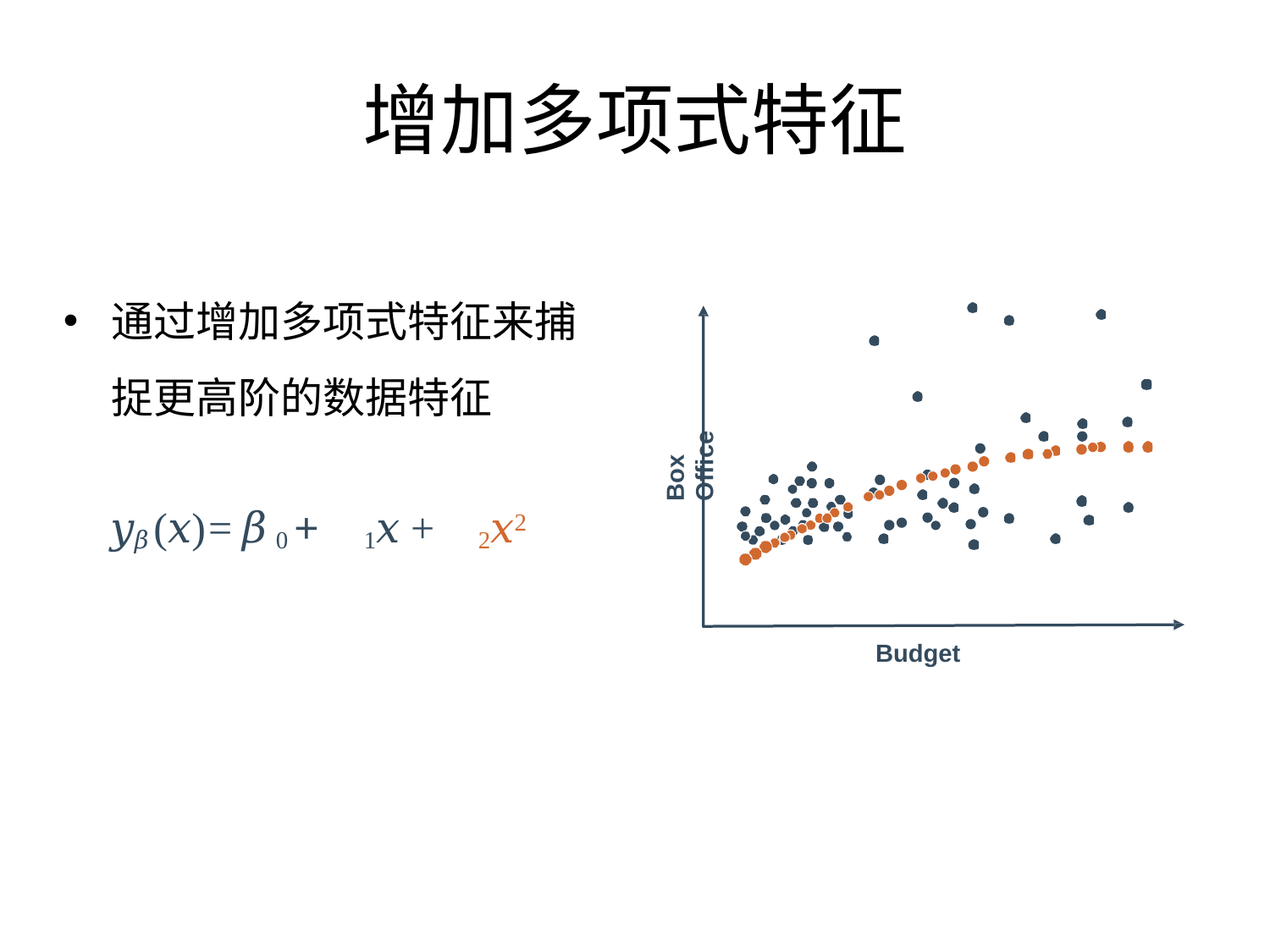

# 增加多项式特征
通过增加多项式特征来捕捉更高阶的数据特征

Box Office

𝑦𝛽(𝑥)	= 𝛽0 + 𝛽1𝑥 + 𝛽2𝑥2

Budget